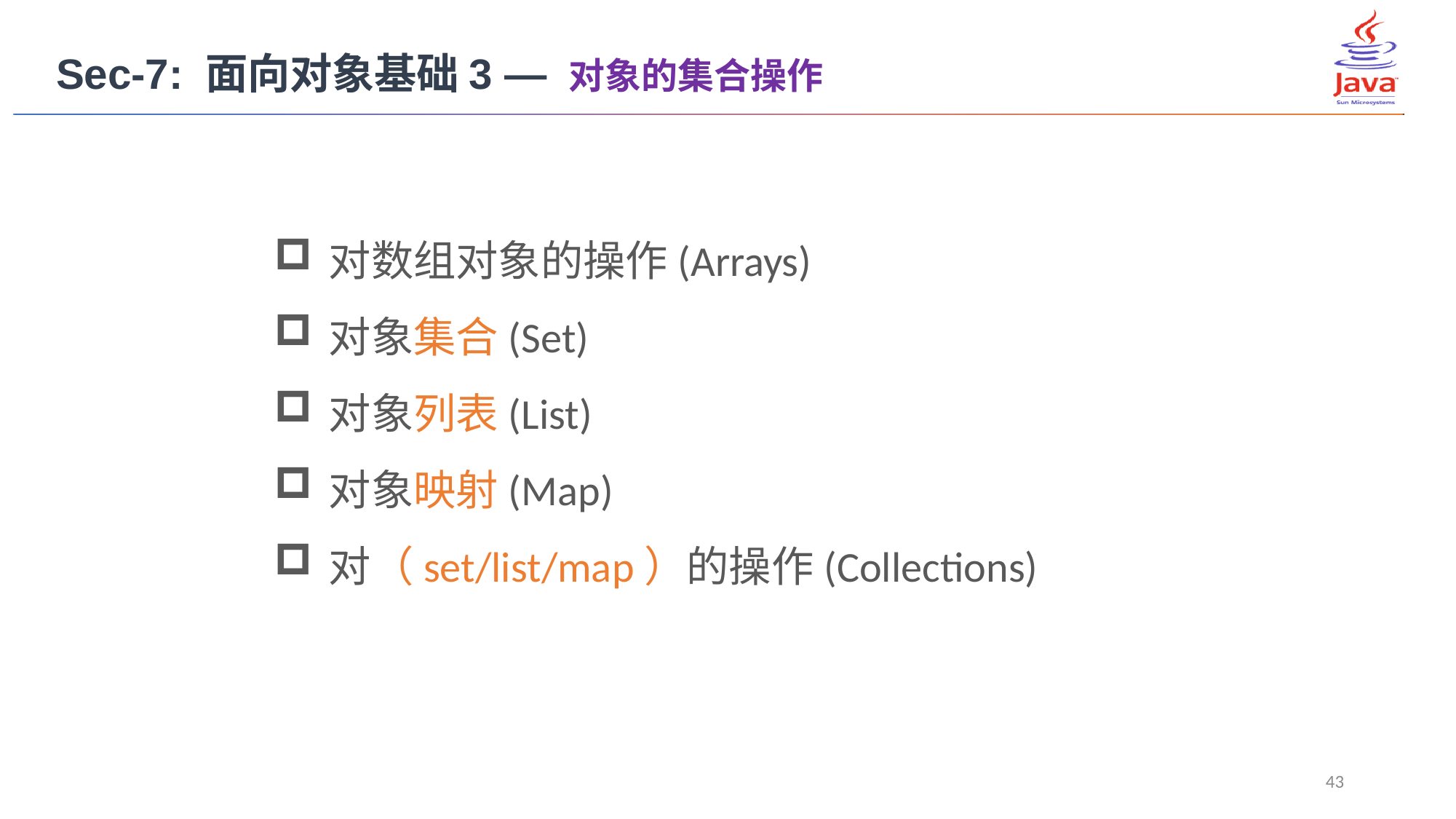

Sec-7: 面向对象基础3 — 对象的集合操作
对数组对象的操作(Arrays)
对象集合(Set)
对象列表(List)
对象映射(Map)
对（set/list/map）的操作(Collections)
43